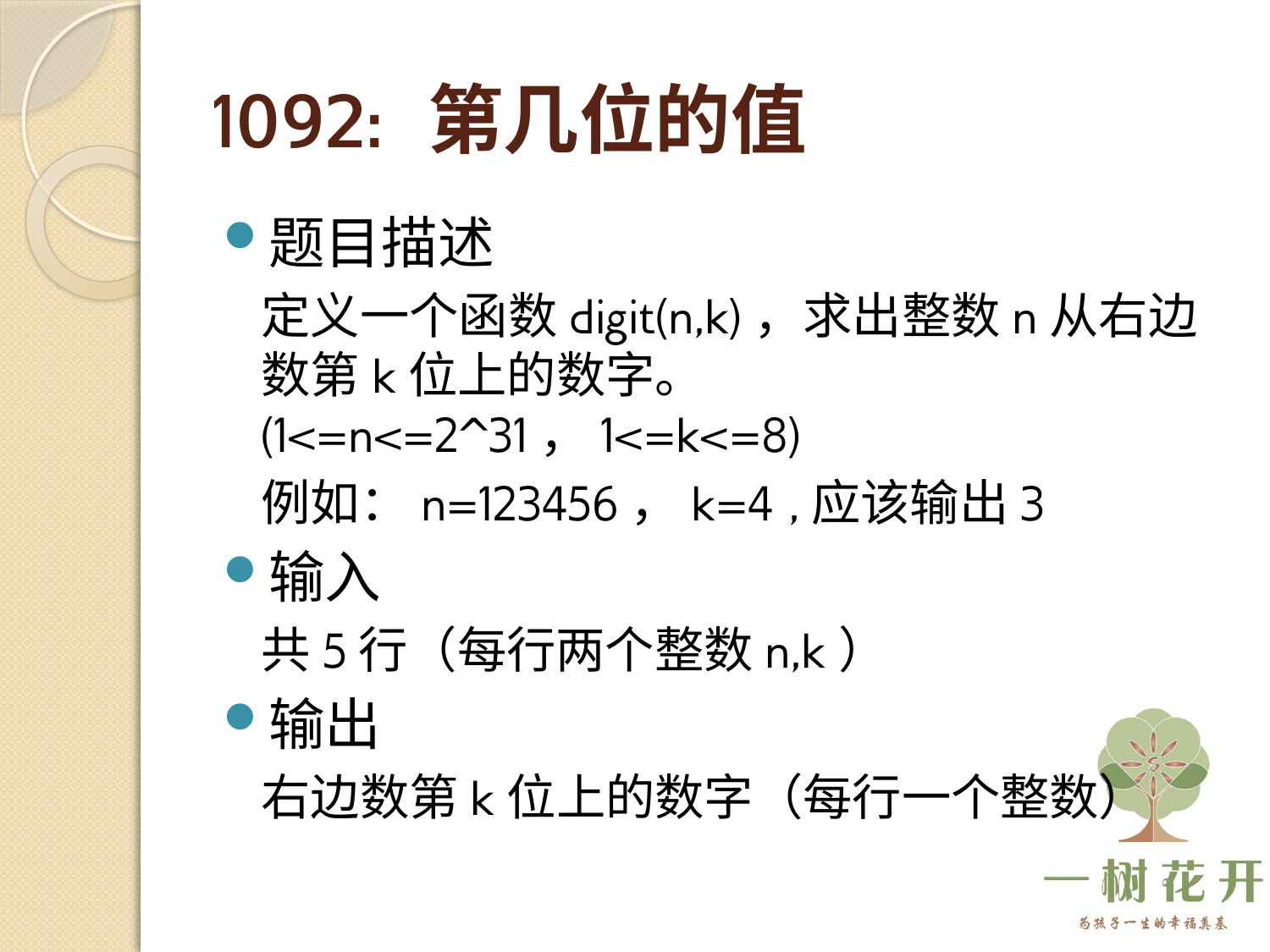

# 1092: 第几位的值
题目描述
定义一个函数digit(n,k)，求出整数n从右边数第k位上的数字。(1<=n<=2^31，1<=k<=8)
例如：n=123456，k=4 ,应该输出3
输入
共5行（每行两个整数n,k）
输出
右边数第k位上的数字（每行一个整数）